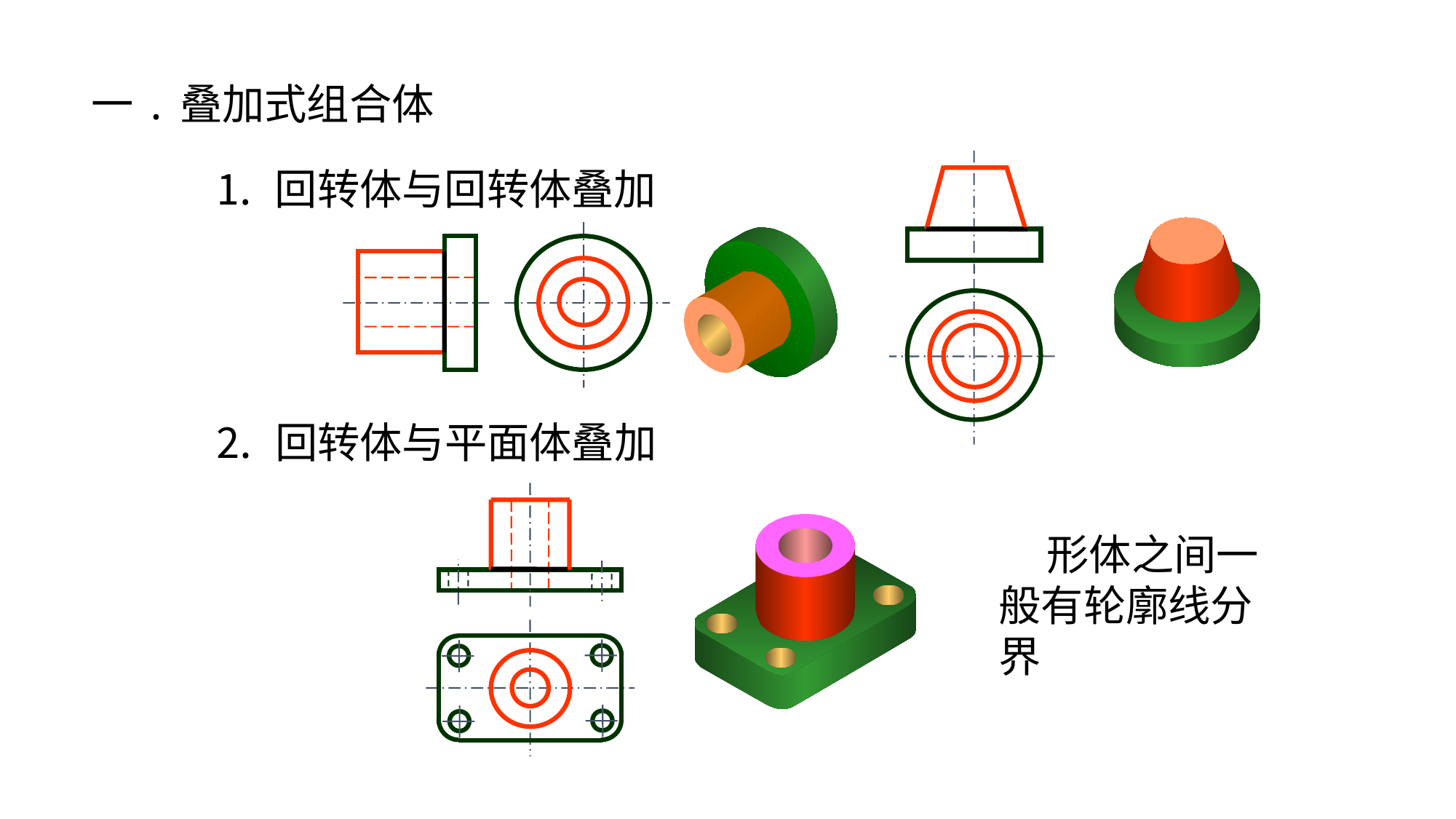

一.叠加式组合体

⒈ 回转体与回转体叠加

⒉ 回转体与平面体叠加

    形体之间一般有轮廓线分界